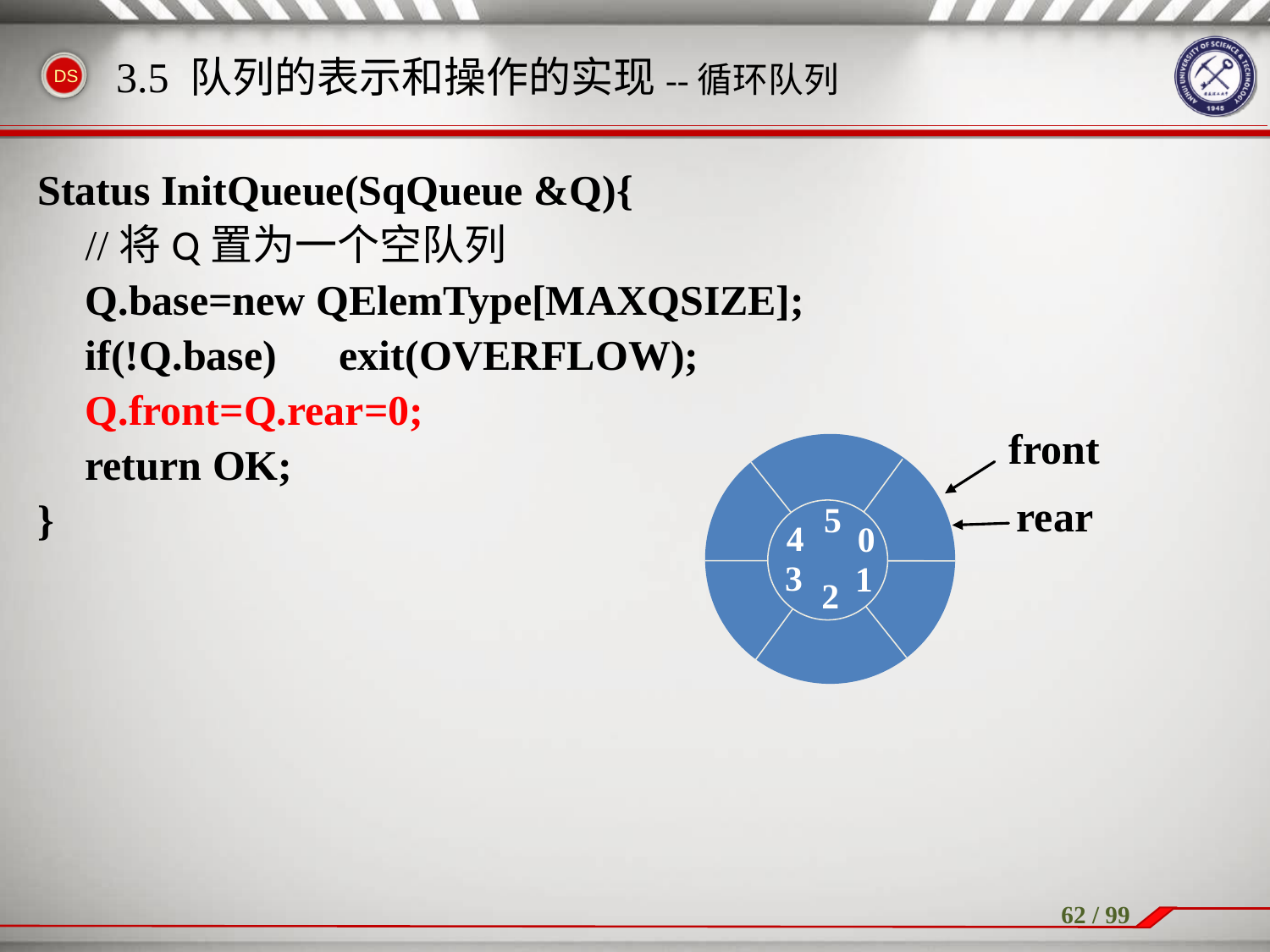

# 3.5 队列的表示和操作的实现--循环队列
Status InitQueue(SqQueue &Q){
	//将Q置为一个空队列
	Q.base=new QElemType[MAXQSIZE];
	if(!Q.base) 	exit(OVERFLOW);
	Q.front=Q.rear=0;
	return OK;
}

front

rear
5

0
4

1
3

2